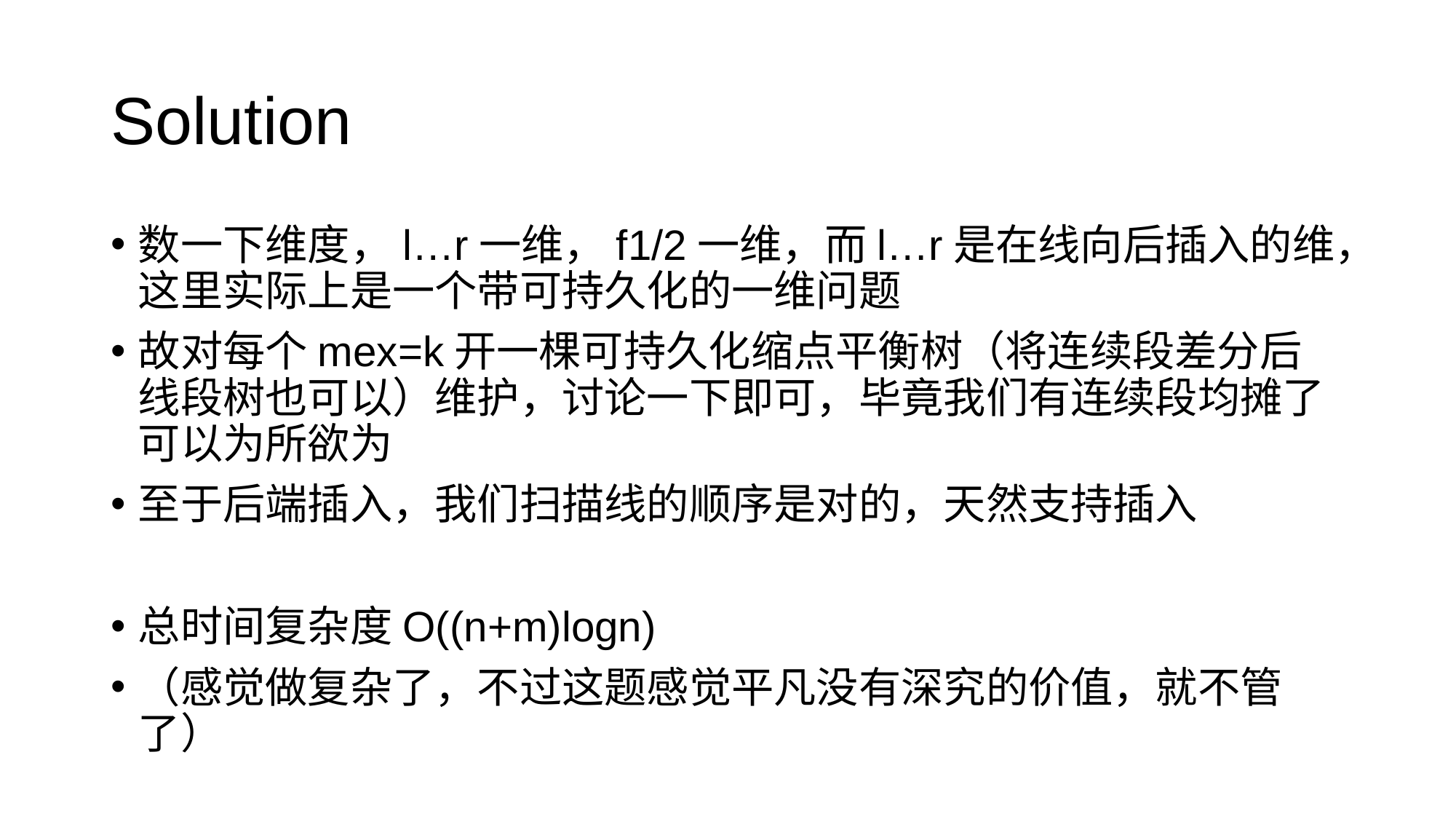

# Solution
数一下维度，l…r一维，f1/2一维，而l…r是在线向后插入的维，这里实际上是一个带可持久化的一维问题
故对每个mex=k开一棵可持久化缩点平衡树（将连续段差分后线段树也可以）维护，讨论一下即可，毕竟我们有连续段均摊了可以为所欲为
至于后端插入，我们扫描线的顺序是对的，天然支持插入

总时间复杂度O((n+m)logn)
（感觉做复杂了，不过这题感觉平凡没有深究的价值，就不管了）